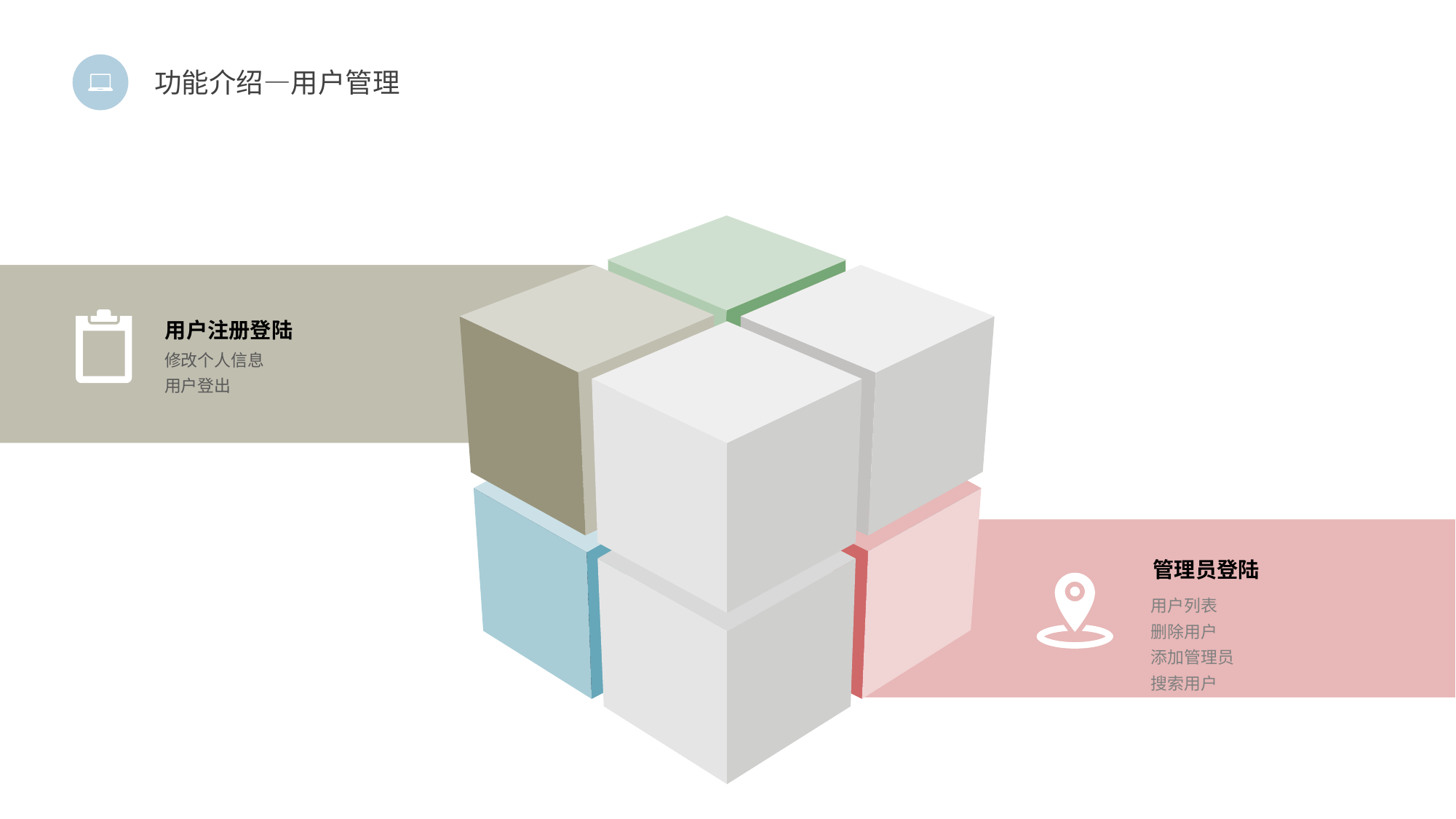

功能介绍—用户管理

用户注册登陆

修改个人信息
用户登出
管理员登陆

用户列表
删除用户
添加管理员
搜索用户